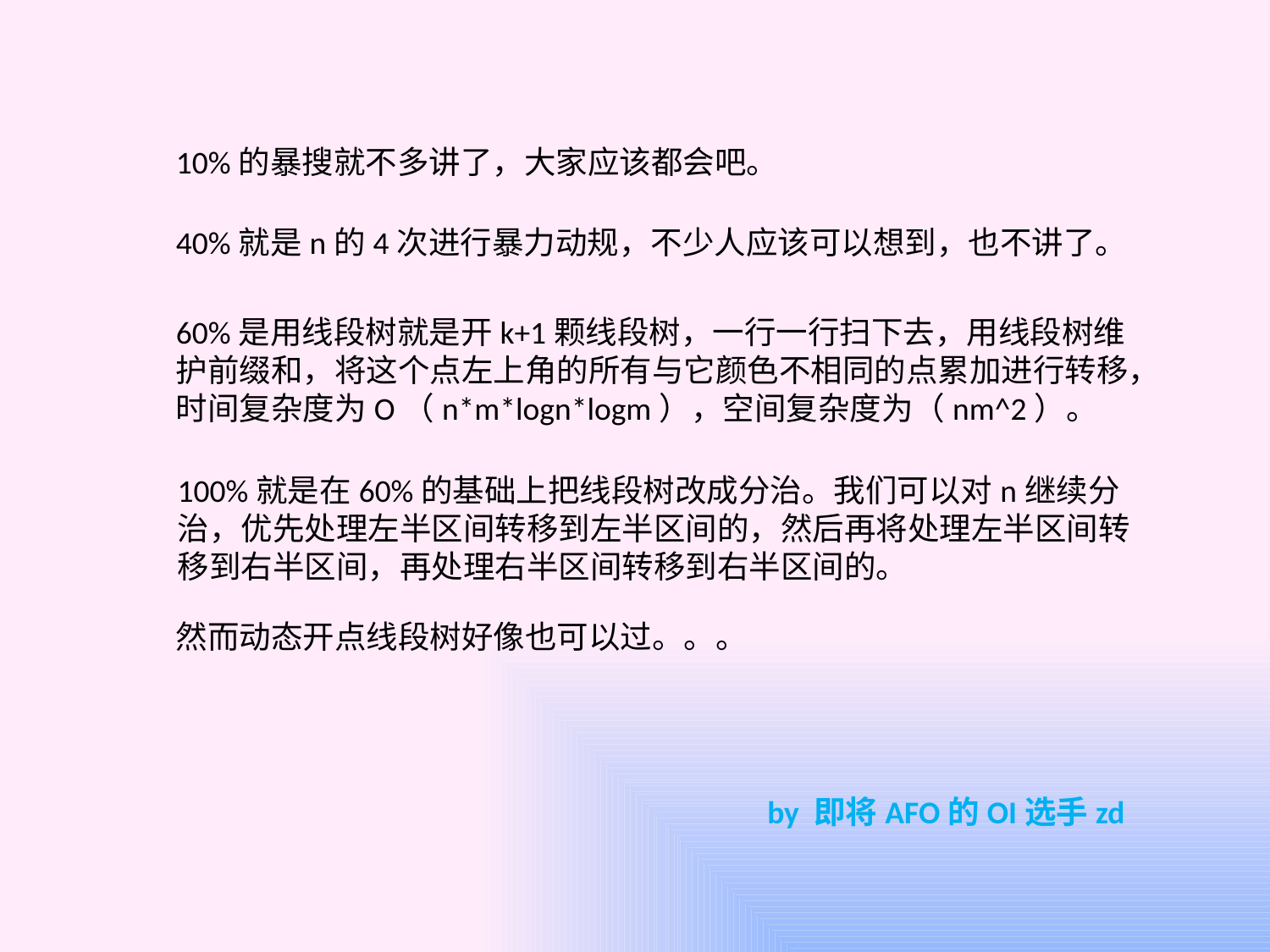

10%的暴搜就不多讲了，大家应该都会吧。
40%就是n的4次进行暴力动规，不少人应该可以想到，也不讲了。
60%是用线段树就是开k+1颗线段树，一行一行扫下去，用线段树维护前缀和，将这个点左上角的所有与它颜色不相同的点累加进行转移，时间复杂度为O（n*m*logn*logm），空间复杂度为（nm^2）。
100%就是在60%的基础上把线段树改成分治。我们可以对n继续分治，优先处理左半区间转移到左半区间的，然后再将处理左半区间转移到右半区间，再处理右半区间转移到右半区间的。
然而动态开点线段树好像也可以过。。。
by 即将AFO的OI选手zd